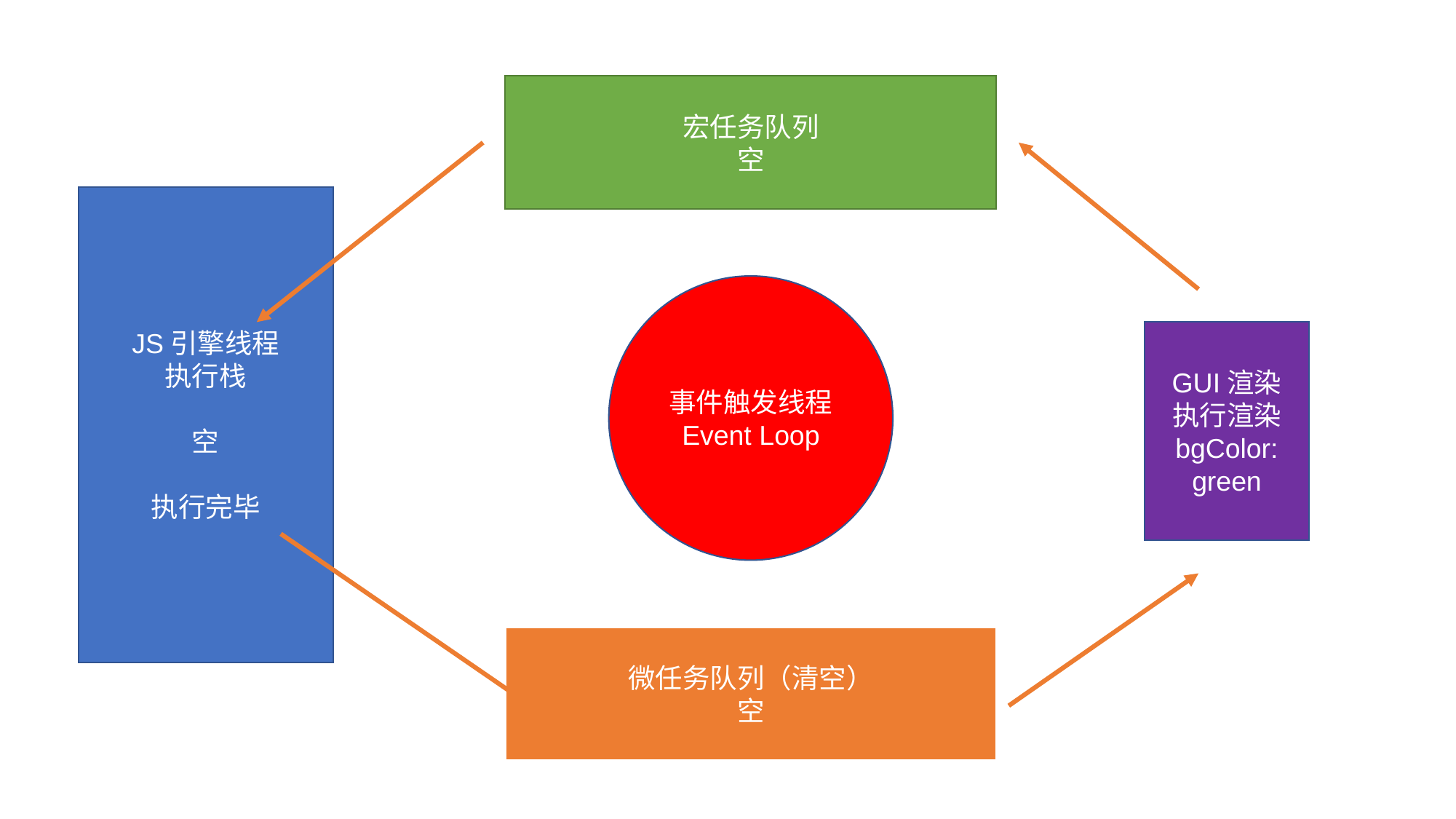

宏任务队列
空
JS引擎线程
执行栈

空

执行完毕
事件触发线程
Event Loop
GUI渲染
执行渲染
bgColor:
green
微任务队列（清空）
空